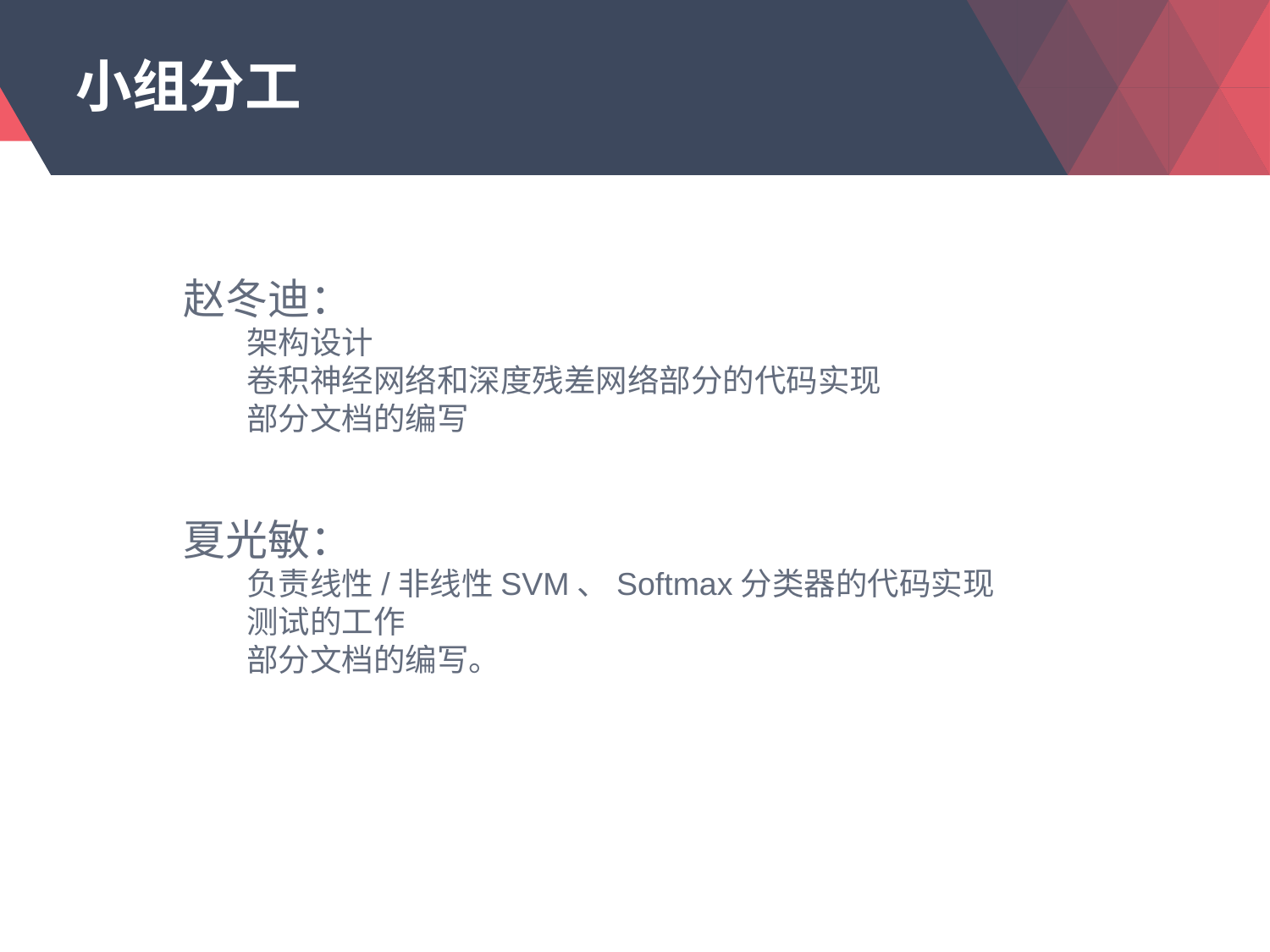

# 小组分工
赵冬迪：
	架构设计
	卷积神经网络和深度残差网络部分的代码实现
	部分文档的编写

夏光敏：
	负责线性/非线性SVM、Softmax分类器的代码实现
	测试的工作
	部分文档的编写。